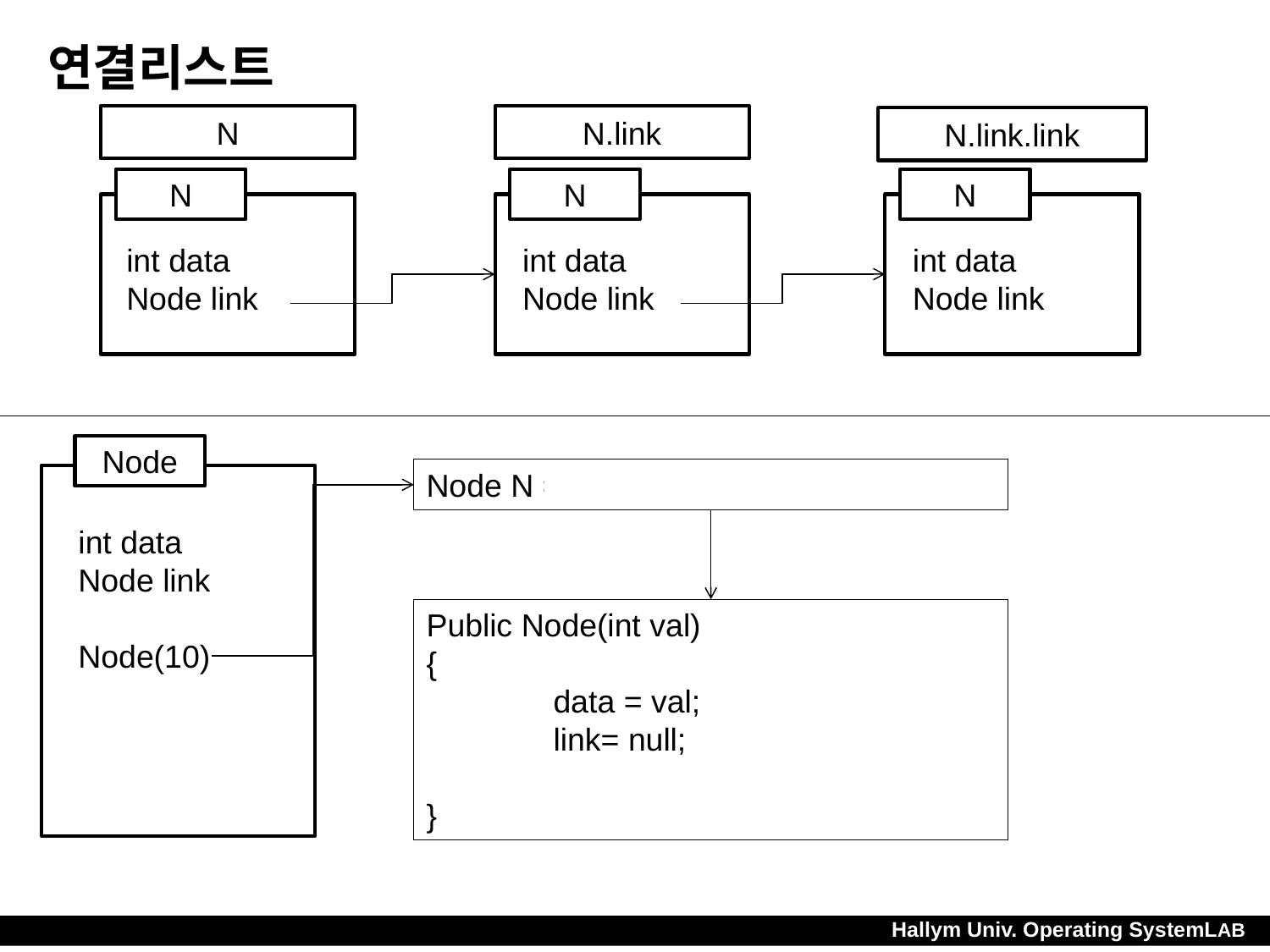

# 연결리스트
N
N.link
N.link.link
N

N
N

int data
Node link
int data
Node link
int data
Node link
Node
Node N = new Node();

int data
Node link

Node(10)

Public Node(int val)
{
	data = val;
	link= null;

}